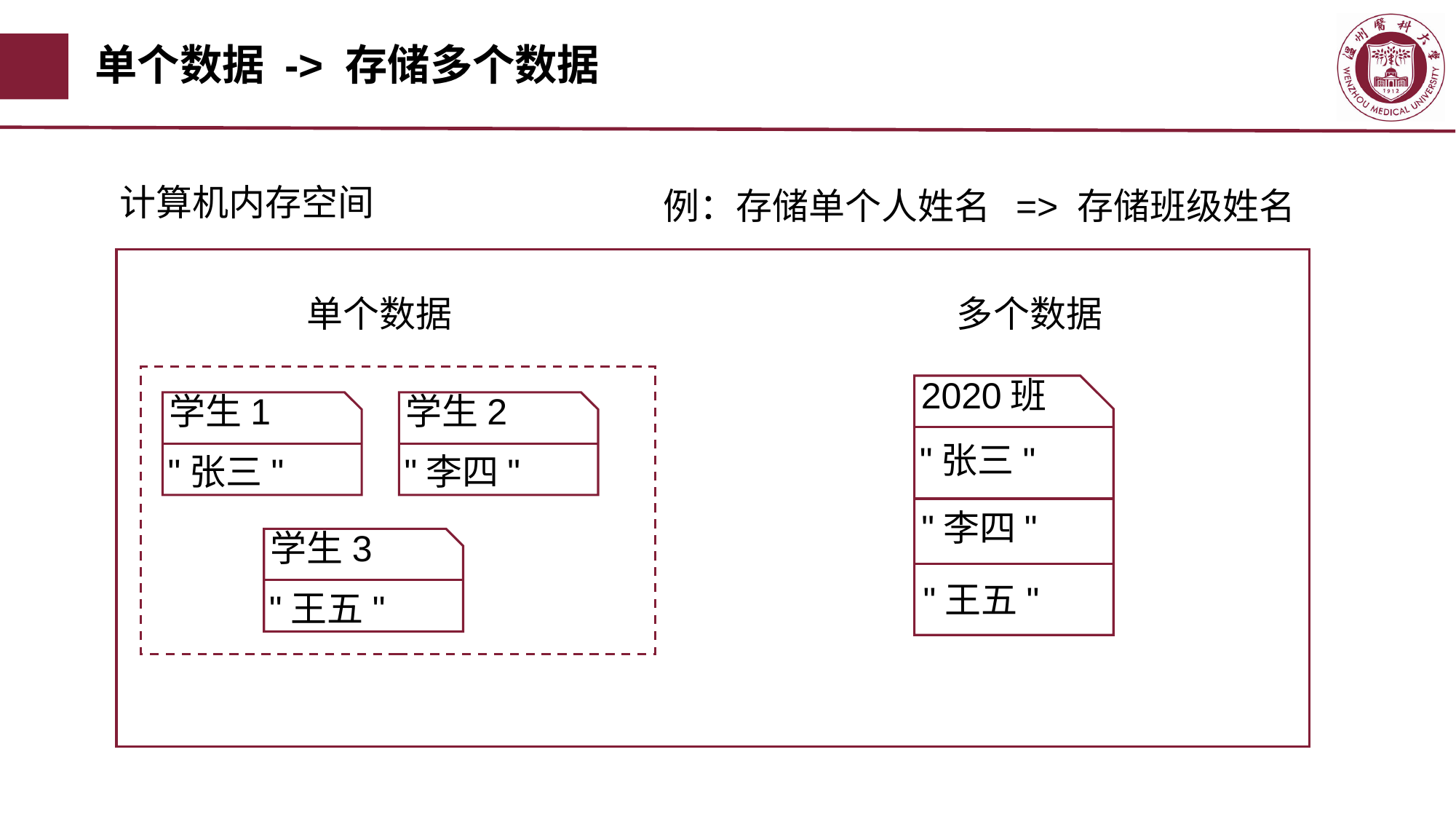

# 单个数据 -> 存储多个数据
计算机内存空间
例：存储单个人姓名  => 存储班级姓名

单个数据
多个数据

2020班

"张三"
学生1

"张三"
学生2

"李四"
"李四"
学生3

"王五"
"王五"